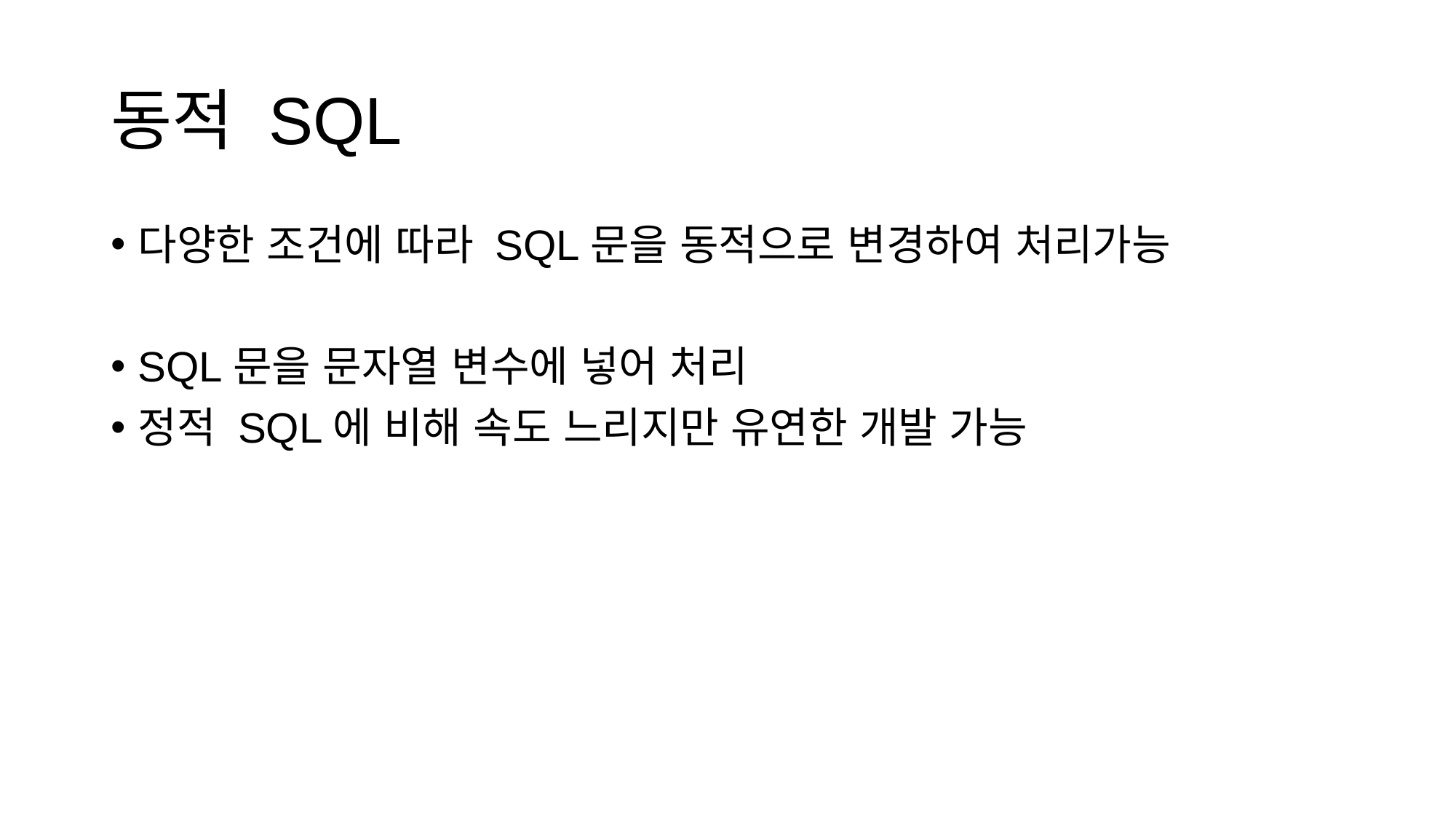

# 동적 SQL
다양한 조건에 따라 SQL문을 동적으로 변경하여 처리가능

SQL문을 문자열 변수에 넣어 처리
정적 SQL에 비해 속도 느리지만 유연한 개발 가능